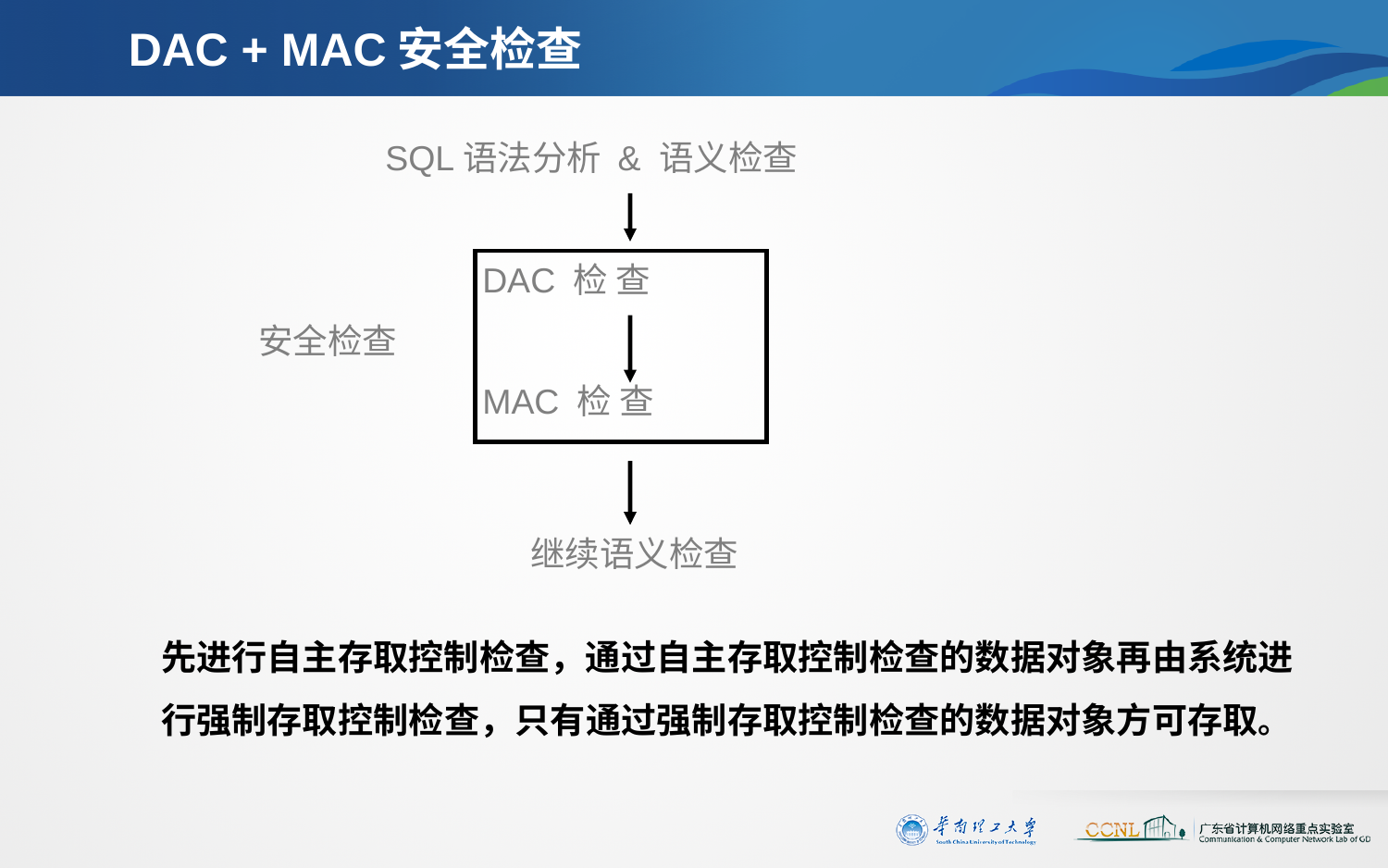

# DAC + MAC安全检查
                      SQL语法分析 & 语义检查

                                DAC 检 查
          安全检查
                                MAC 检 查

继续语义检查
先进行自主存取控制检查，通过自主存取控制检查的数据对象再由系统进行强制存取控制检查，只有通过强制存取控制检查的数据对象方可存取。